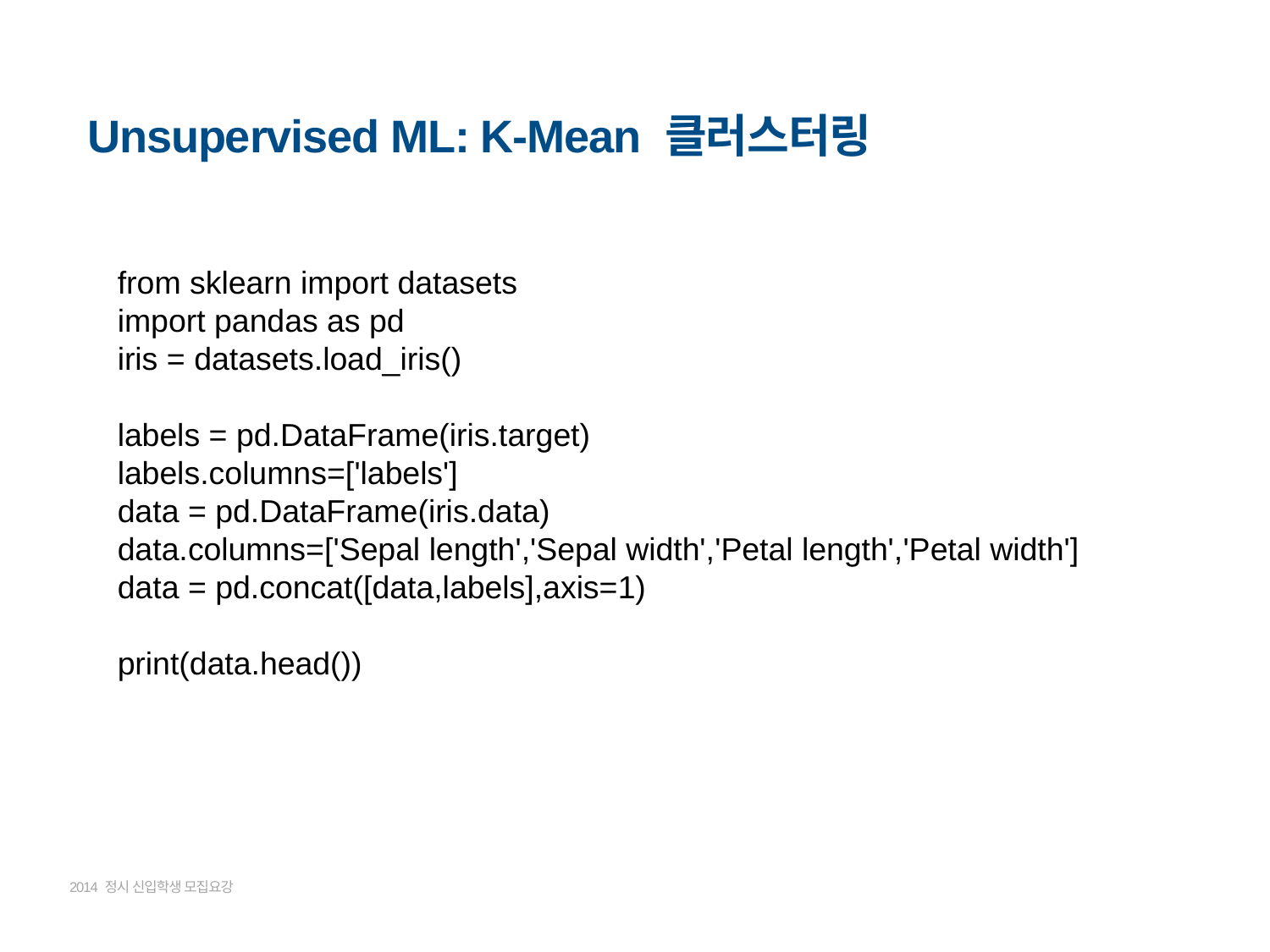

Unsupervised ML: K-Mean 클러스터링
from sklearn import datasets
import pandas as pd
iris = datasets.load_iris()

labels = pd.DataFrame(iris.target)
labels.columns=['labels']
data = pd.DataFrame(iris.data)
data.columns=['Sepal length','Sepal width','Petal length','Petal width']
data = pd.concat([data,labels],axis=1)

print(data.head())

2014 정시 신입학생 모집요강